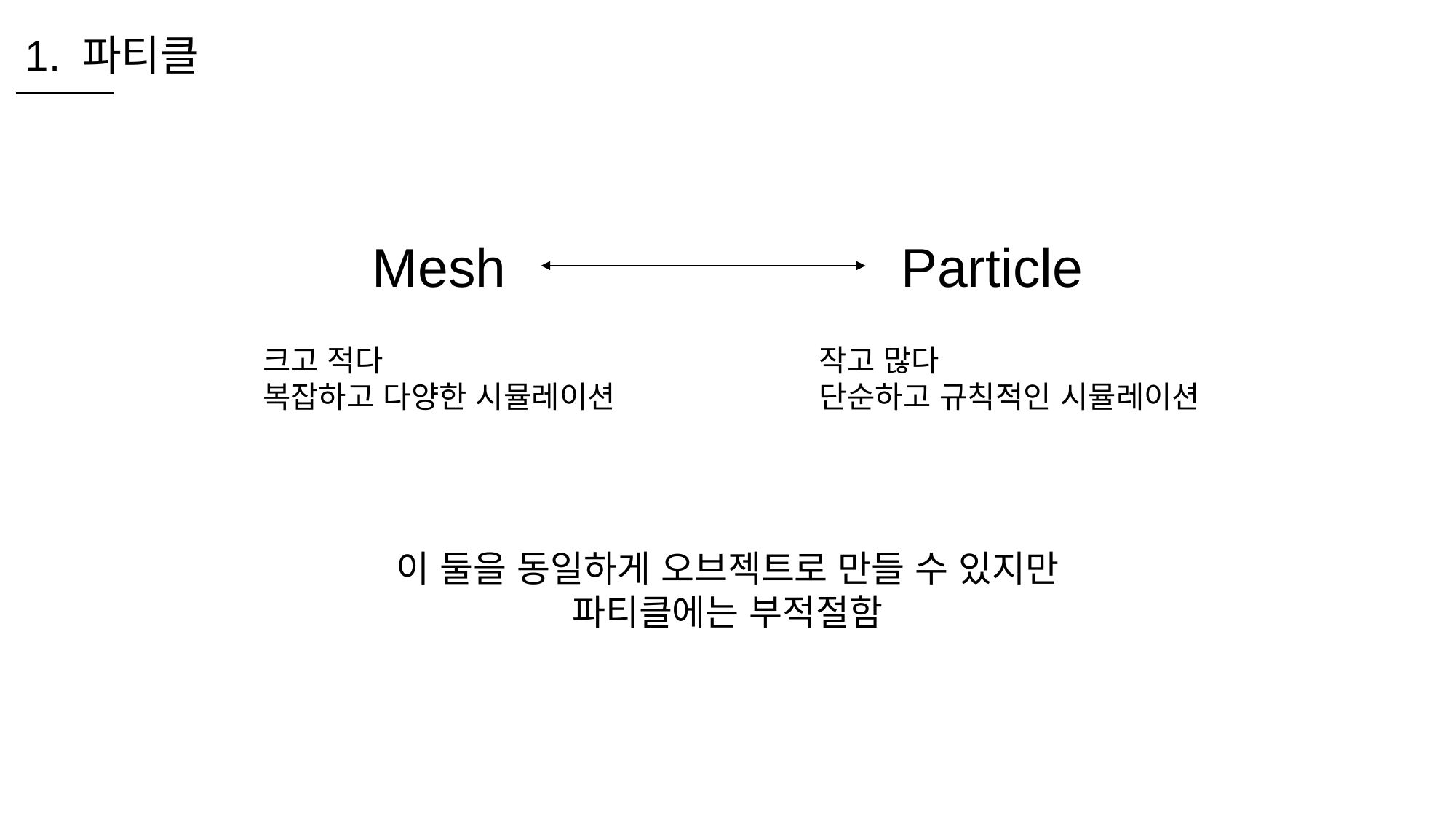

1. 파티클
Mesh
Particle
크고 적다
복잡하고 다양한 시뮬레이션
작고 많다
단순하고 규칙적인 시뮬레이션
이 둘을 동일하게 오브젝트로 만들 수 있지만
파티클에는 부적절함